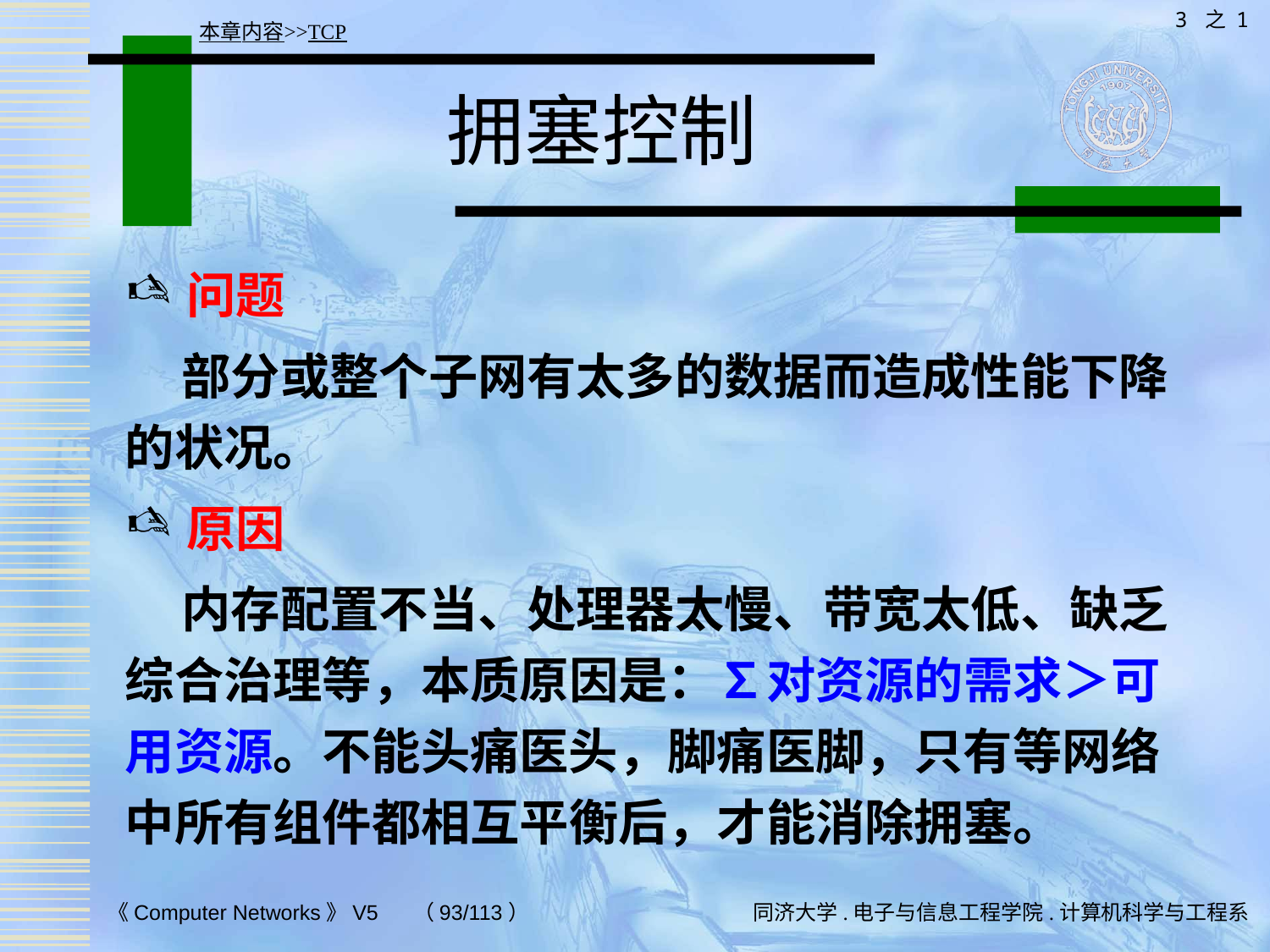

3 之 1
本章内容>>TCP
# 拥塞控制
问题
    部分或整个子网有太多的数据而造成性能下降的状况。
原因
    内存配置不当、处理器太慢、带宽太低、缺乏综合治理等，本质原因是：∑对资源的需求＞可用资源。不能头痛医头，脚痛医脚，只有等网络中所有组件都相互平衡后，才能消除拥塞。